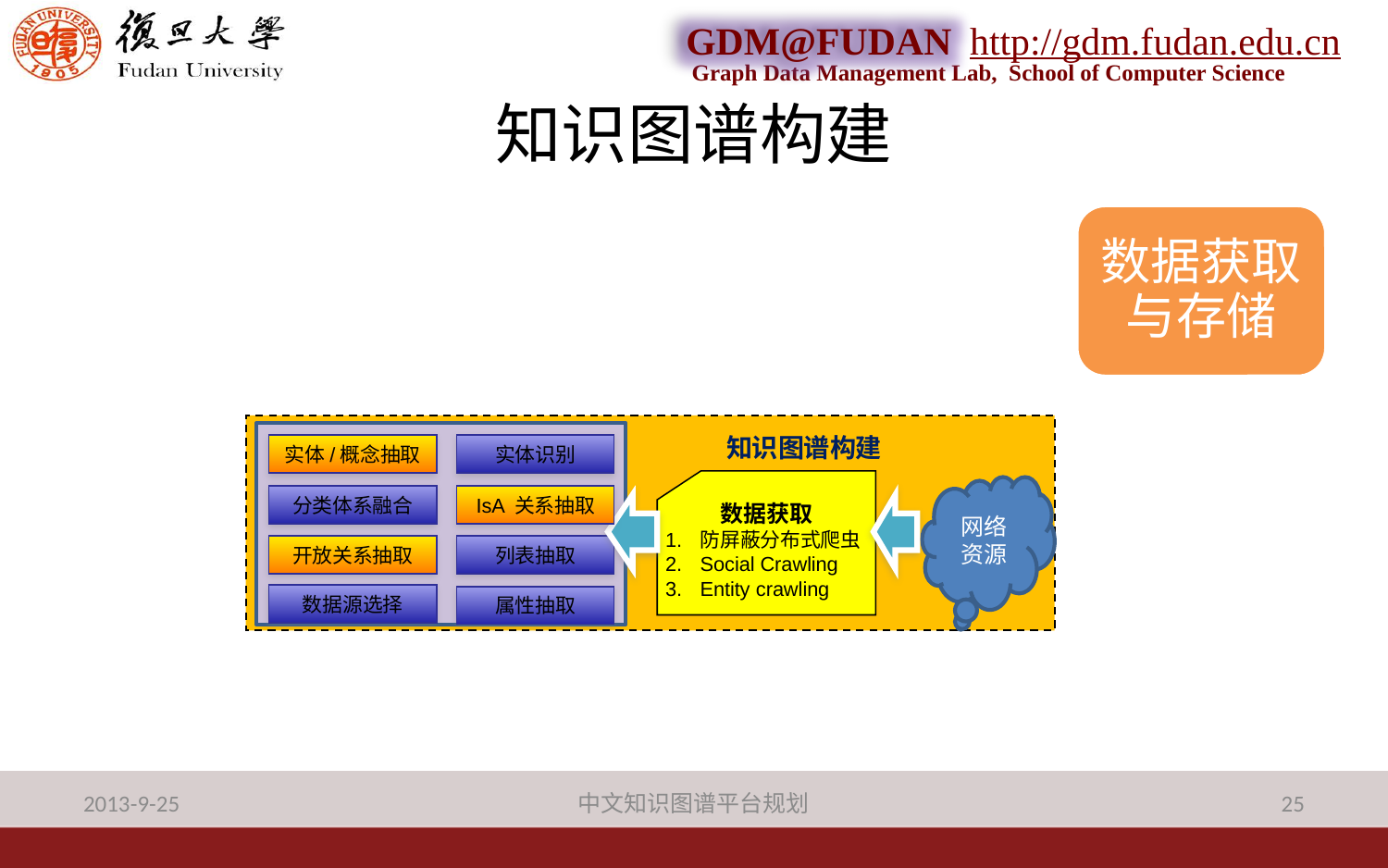

# 知识图谱构建

数据获取与存储

知识图谱构建
实体/概念抽取
实体识别
数据获取
防屏蔽分布式爬虫
Social Crawling
Entity crawling
网络资源
IsA 关系抽取
分类体系融合

开放关系抽取
列表抽取
数据源选择
属性抽取
2013-9-25
中文知识图谱平台规划
25